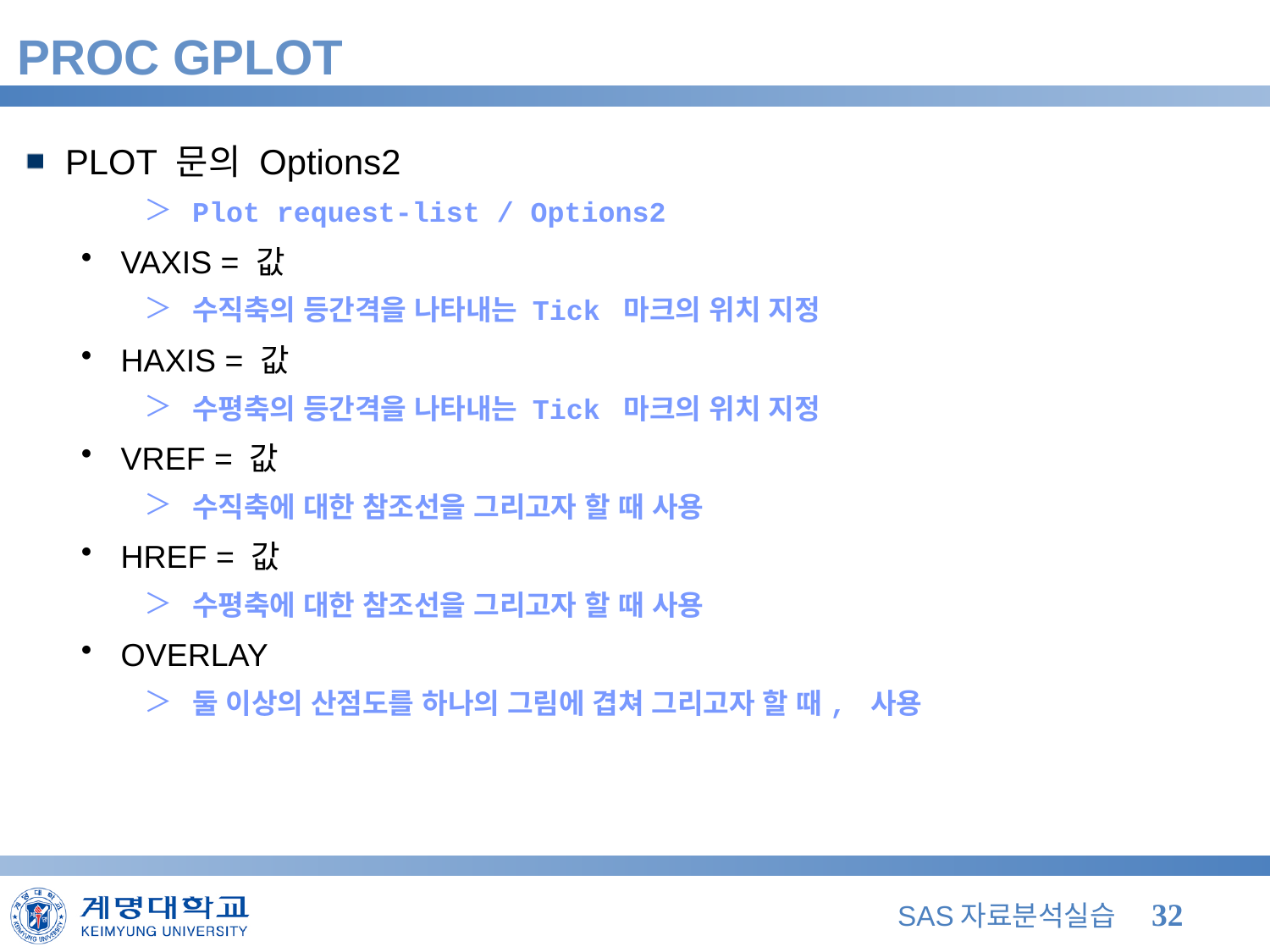

# PROC GPLOT
PLOT 문의 Options2
Plot request-list / Options2
VAXIS = 값
수직축의 등간격을 나타내는 Tick 마크의 위치 지정
HAXIS = 값
수평축의 등간격을 나타내는 Tick 마크의 위치 지정
VREF = 값
수직축에 대한 참조선을 그리고자 할 때 사용
HREF = 값
수평축에 대한 참조선을 그리고자 할 때 사용
OVERLAY
둘 이상의 산점도를 하나의 그림에 겹쳐 그리고자 할 때, 사용